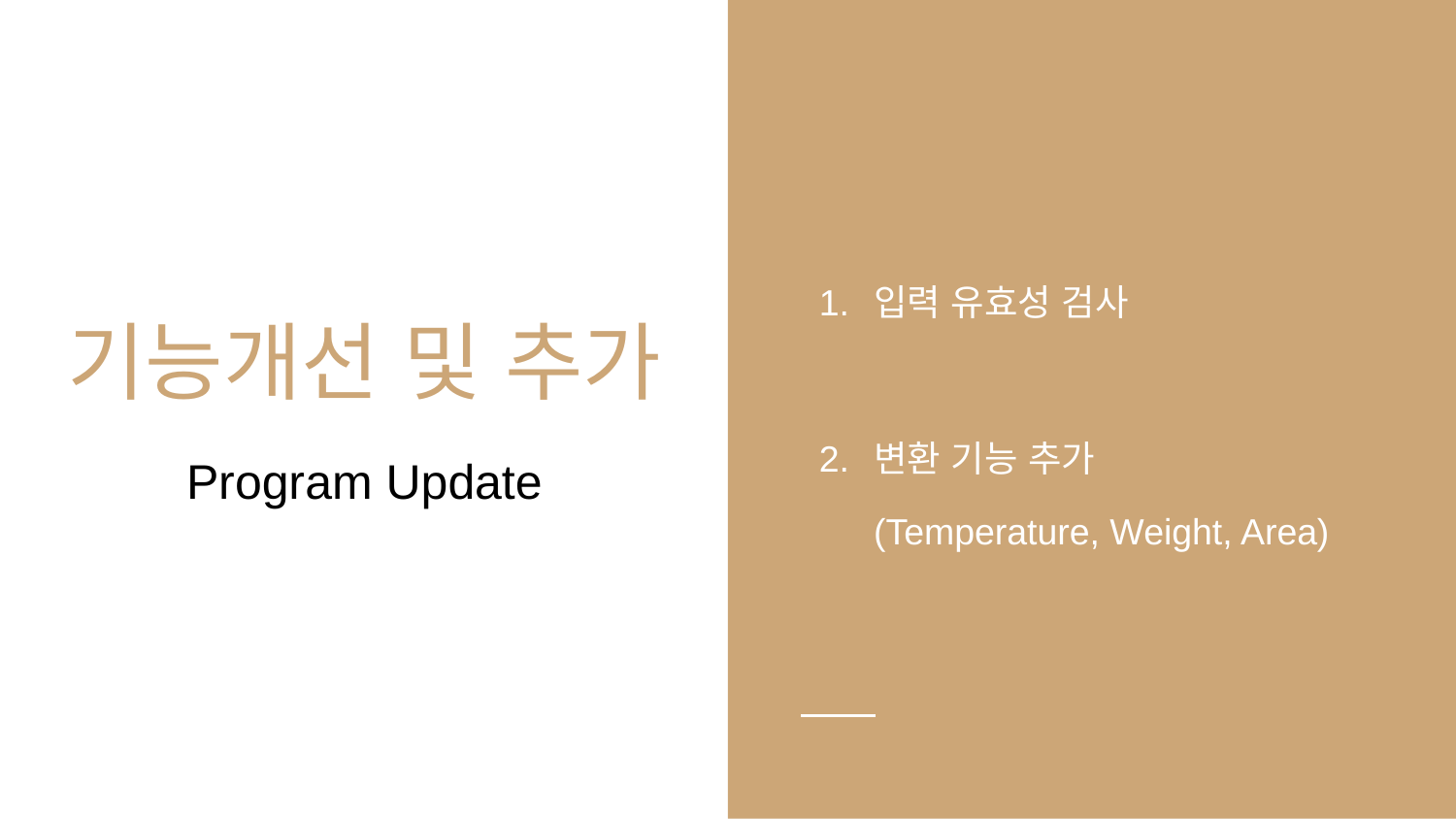

입력 유효성 검사

변환 기능 추가
(Temperature, Weight, Area)
# 기능개선 및 추가
Program Update